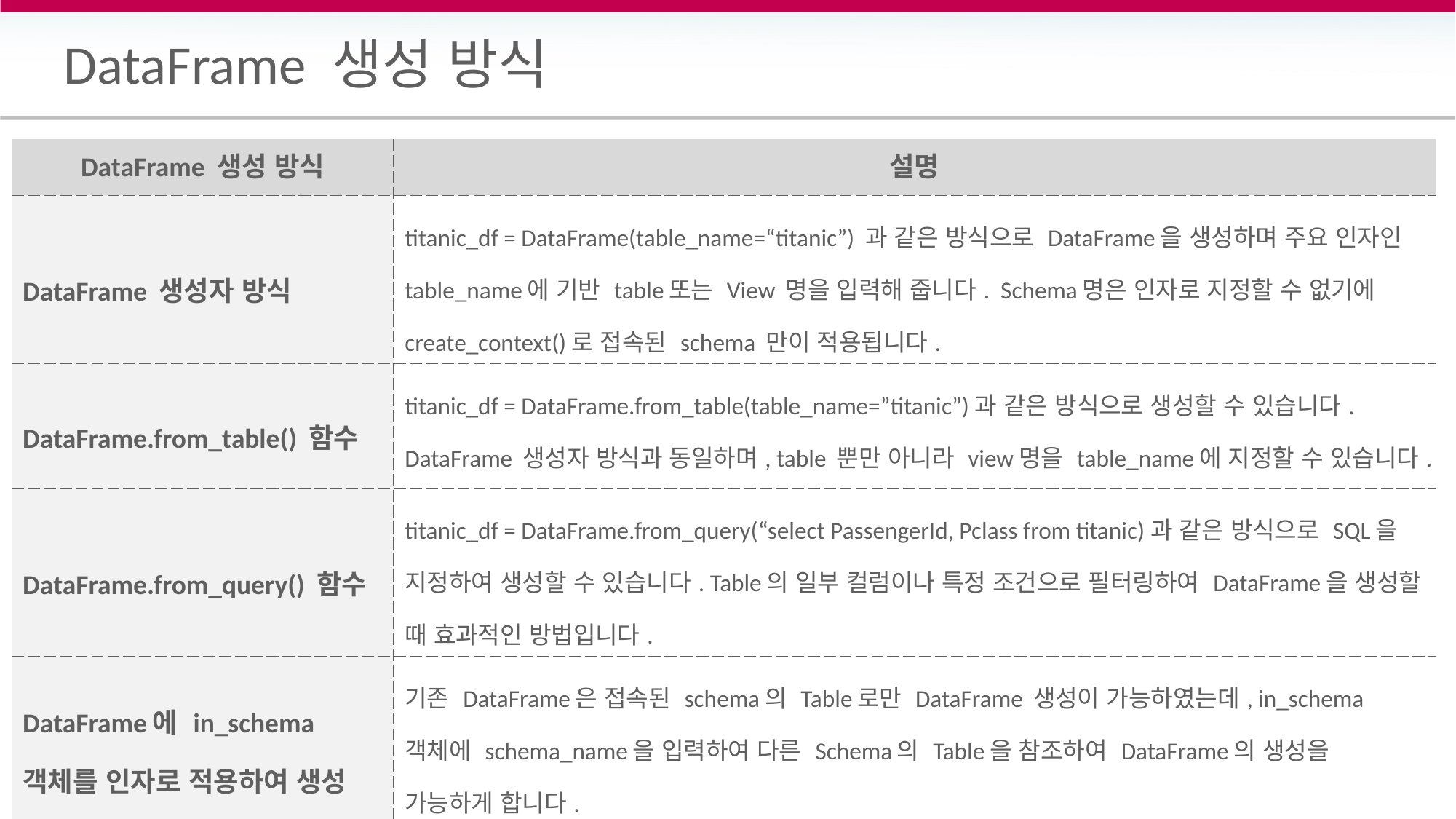

# DataFrame 생성 방식
| DataFrame 생성 방식 | 설명 |
| --- | --- |
| DataFrame 생성자 방식 | titanic\_df = DataFrame(table\_name=“titanic”) 과 같은 방식으로 DataFrame을 생성하며 주요 인자인 table\_name에 기반 table또는 View 명을 입력해 줍니다. Schema명은 인자로 지정할 수 없기에 create\_context()로 접속된 schema 만이 적용됩니다. |
| DataFrame.from\_table() 함수 | titanic\_df = DataFrame.from\_table(table\_name=”titanic”)과 같은 방식으로 생성할 수 있습니다. DataFrame 생성자 방식과 동일하며, table 뿐만 아니라 view명을 table\_name에 지정할 수 있습니다. |
| DataFrame.from\_query() 함수 | titanic\_df = DataFrame.from\_query(“select PassengerId, Pclass from titanic)과 같은 방식으로 SQL을 지정하여 생성할 수 있습니다. Table의 일부 컬럼이나 특정 조건으로 필터링하여 DataFrame을 생성할 때 효과적인 방법입니다. |
| DataFrame에 in\_schema 객체를 인자로 적용하여 생성 | 기존 DataFrame은 접속된 schema의 Table로만 DataFrame 생성이 가능하였는데, in\_schema 객체에 schema\_name을 입력하여 다른 Schema의 Table을 참조하여 DataFrame의 생성을 가능하게 합니다. |